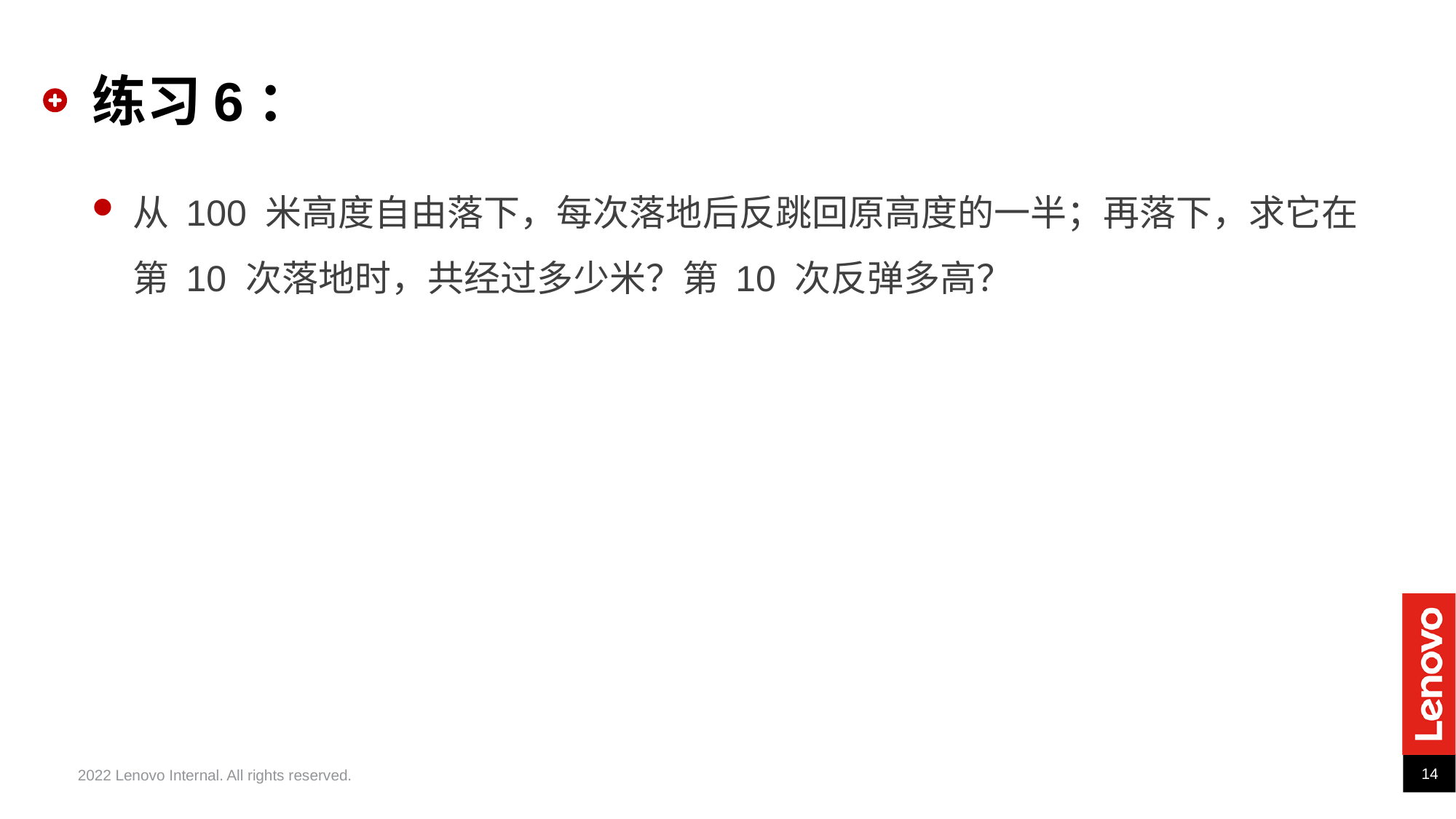

# 练习6：
从 100 米高度自由落下，每次落地后反跳回原高度的一半；再落下，求它在第 10 次落地时，共经过多少米？第 10 次反弹多高？